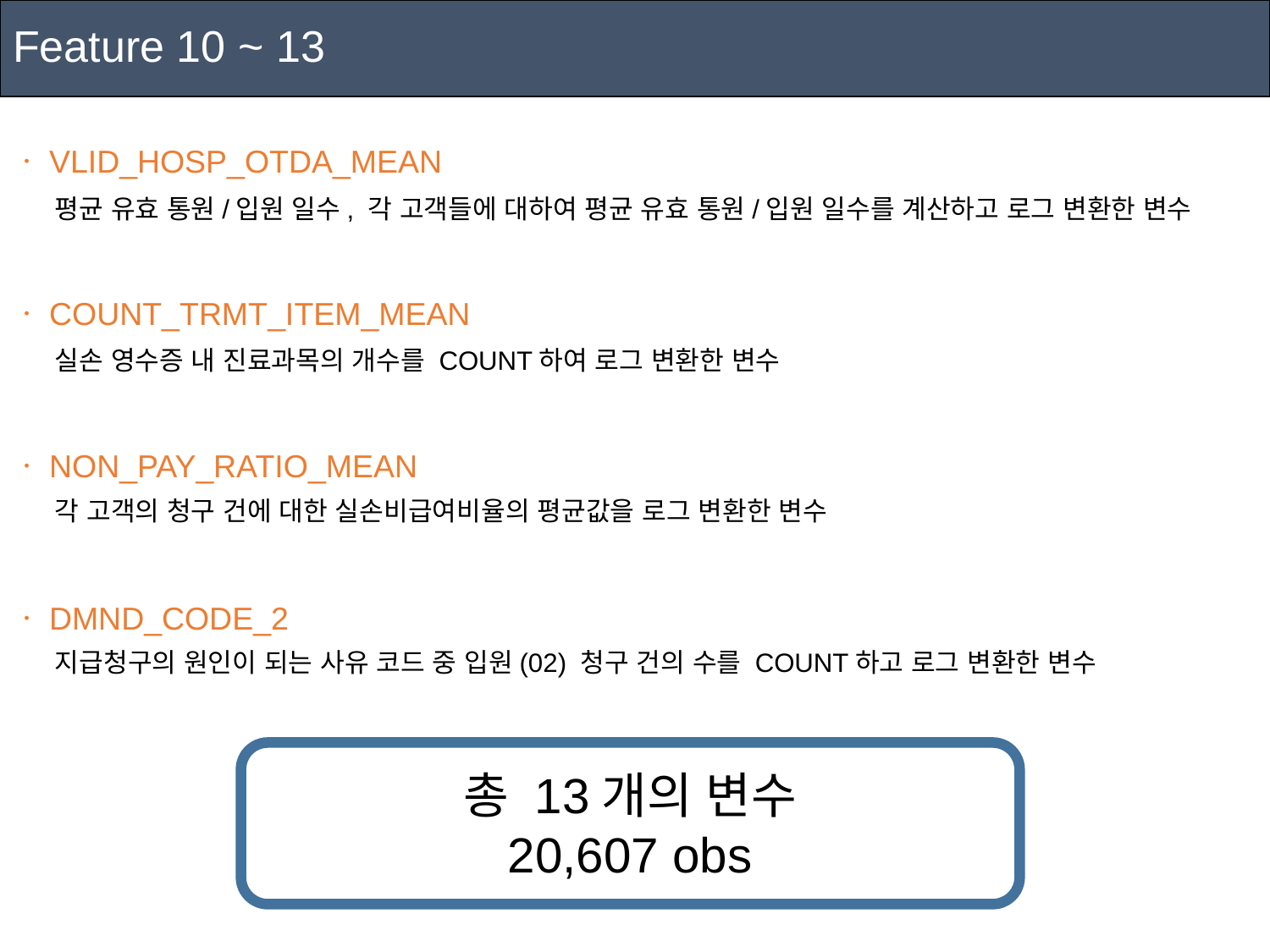

# Feature 10 ~ 13

ㆍVLID_HOSP_OTDA_MEAN

ㆍCOUNT_TRMT_ITEM_MEAN

ㆍNON_PAY_RATIO_MEAN

ㆍDMND_CODE_2

평균 유효 통원/입원 일수, 각 고객들에 대하여 평균 유효 통원/입원 일수를 계산하고 로그 변환한 변수
실손 영수증 내 진료과목의 개수를 COUNT하여 로그 변환한 변수
각 고객의 청구 건에 대한 실손비급여비율의 평균값을 로그 변환한 변수
지급청구의 원인이 되는 사유 코드 중 입원(02) 청구 건의 수를 COUNT하고 로그 변환한 변수
총 13개의 변수
20,607 obs